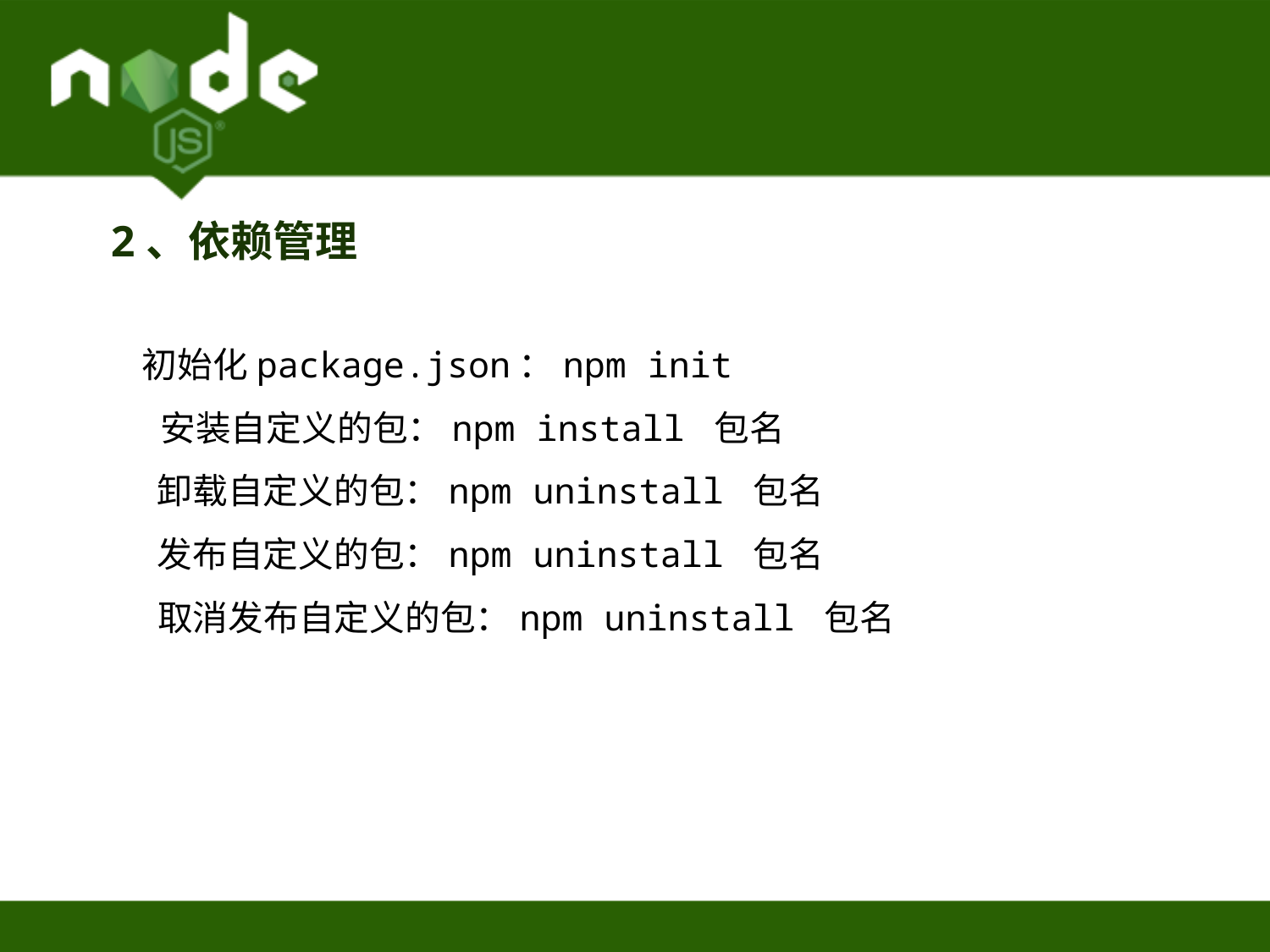

2、依赖管理
初始化package.json：npm init
安装自定义的包：npm install 包名
卸载自定义的包：npm uninstall 包名
发布自定义的包：npm uninstall 包名
取消发布自定义的包：npm uninstall 包名